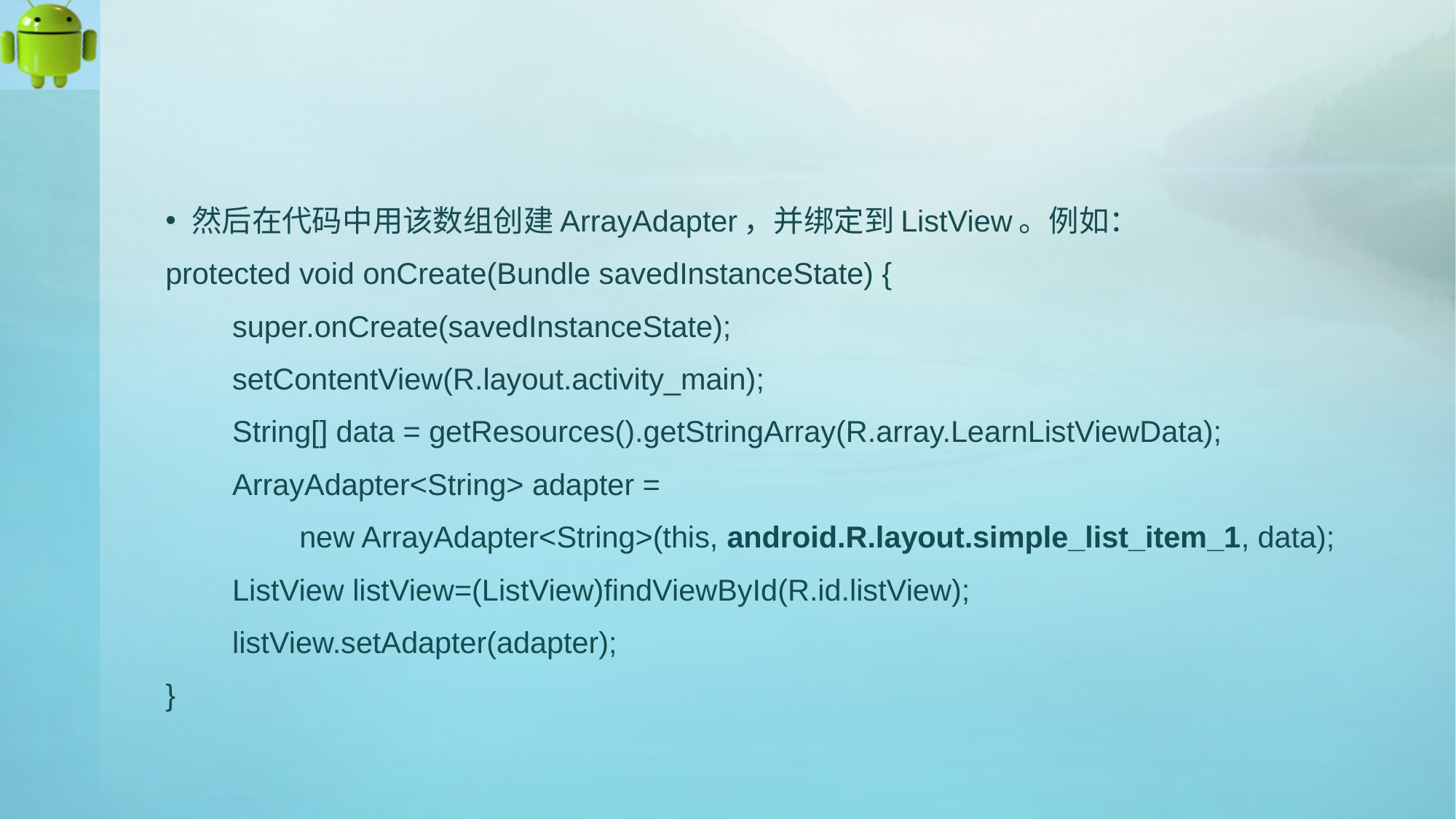

#
然后在代码中用该数组创建ArrayAdapter，并绑定到ListView。例如：
protected void onCreate(Bundle savedInstanceState) {
        super.onCreate(savedInstanceState);
        setContentView(R.layout.activity_main);
        String[] data = getResources().getStringArray(R.array.LearnListViewData);
        ArrayAdapter<String> adapter =
                new ArrayAdapter<String>(this, android.R.layout.simple_list_item_1, data);
        ListView listView=(ListView)findViewById(R.id.listView);
        listView.setAdapter(adapter);
}